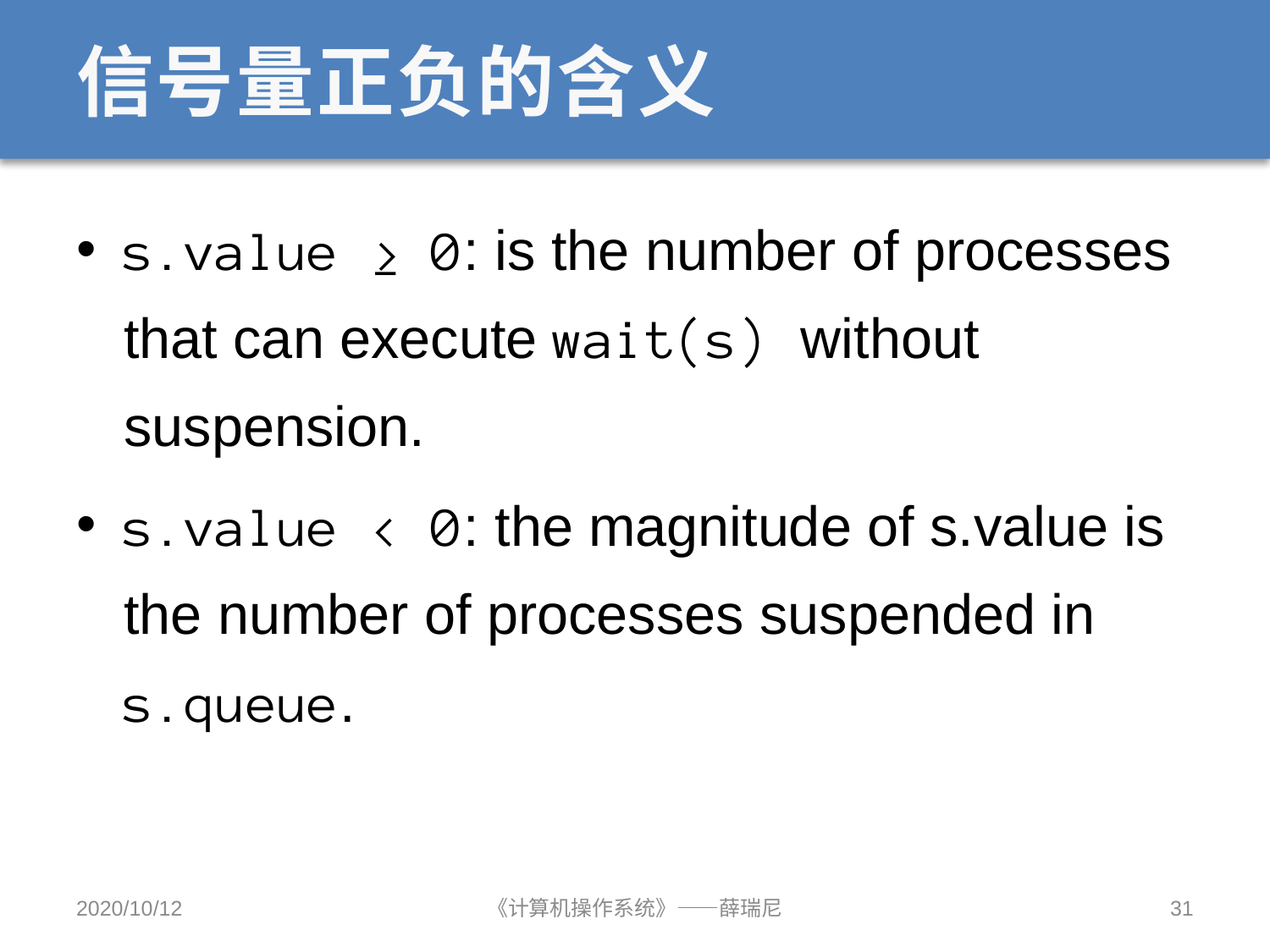

# 信号量正负的含义
s.value ≥ 0: is the number of processes that can execute wait(s) without suspension.
s.value < 0: the magnitude of s.value is the number of processes suspended in s.queue.
2020/10/12
《计算机操作系统》——薛瑞尼
31